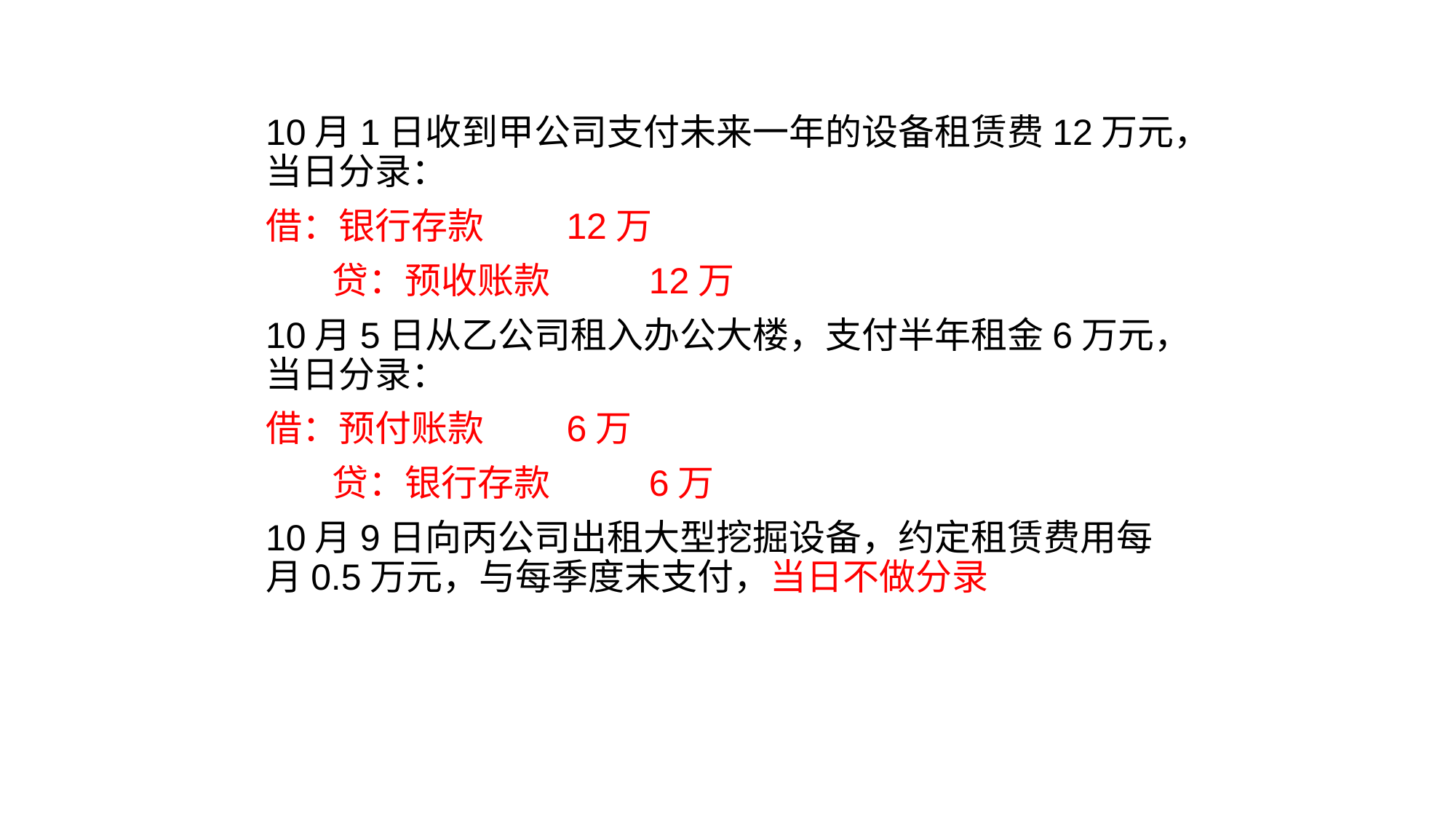

10月1日收到甲公司支付未来一年的设备租赁费12万元，当日分录：
借：银行存款         12万
       贷：预收账款           12万
10月5日从乙公司租入办公大楼，支付半年租金6万元，当日分录：
借：预付账款         6万
       贷：银行存款           6万
10月9日向丙公司出租大型挖掘设备，约定租赁费用每月0.5万元，与每季度末支付，当日不做分录